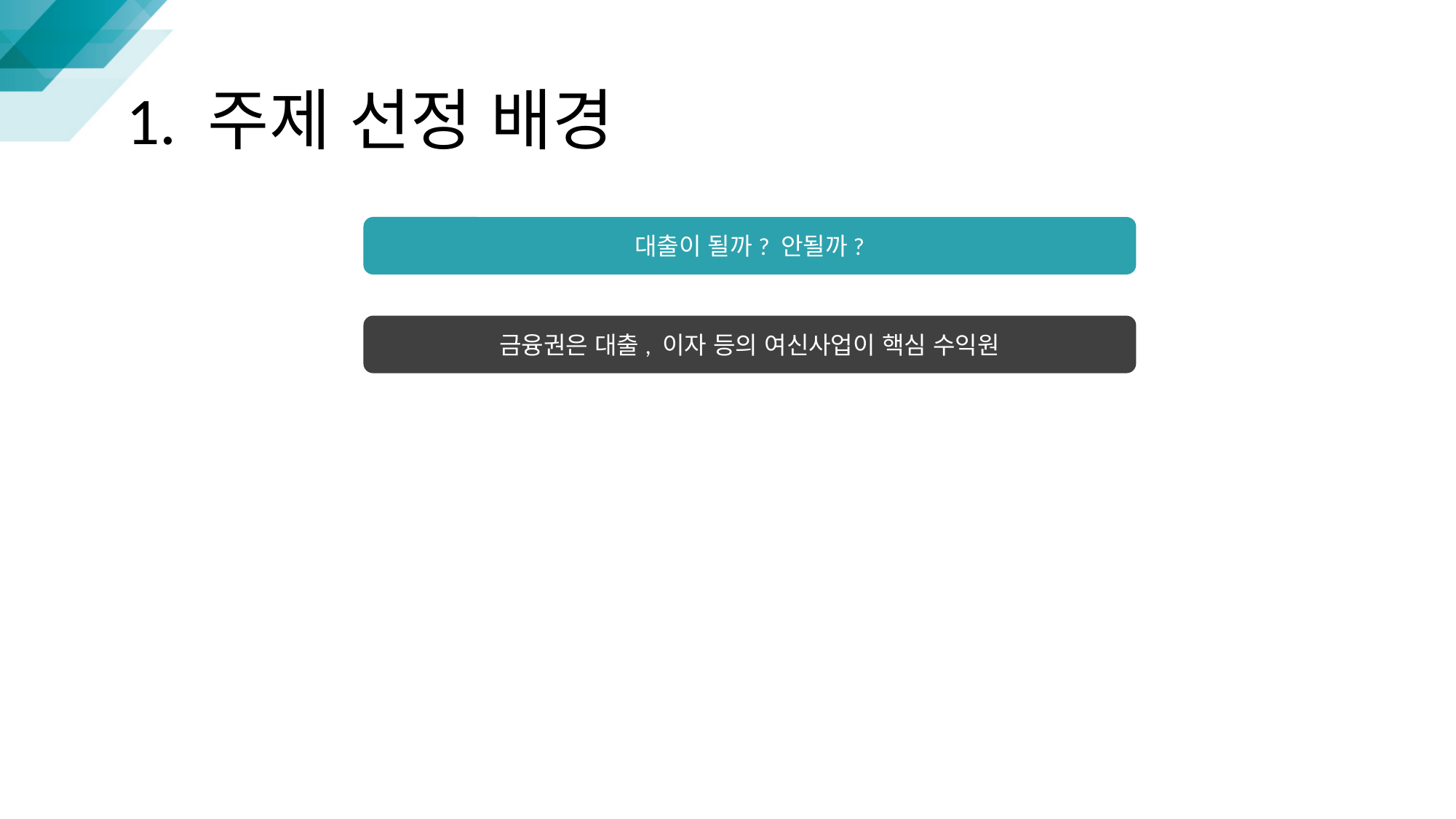

# 1. 주제 선정 배경
대출이 될까? 안될까?
금융권은 대출, 이자 등의 여신사업이 핵심 수익원